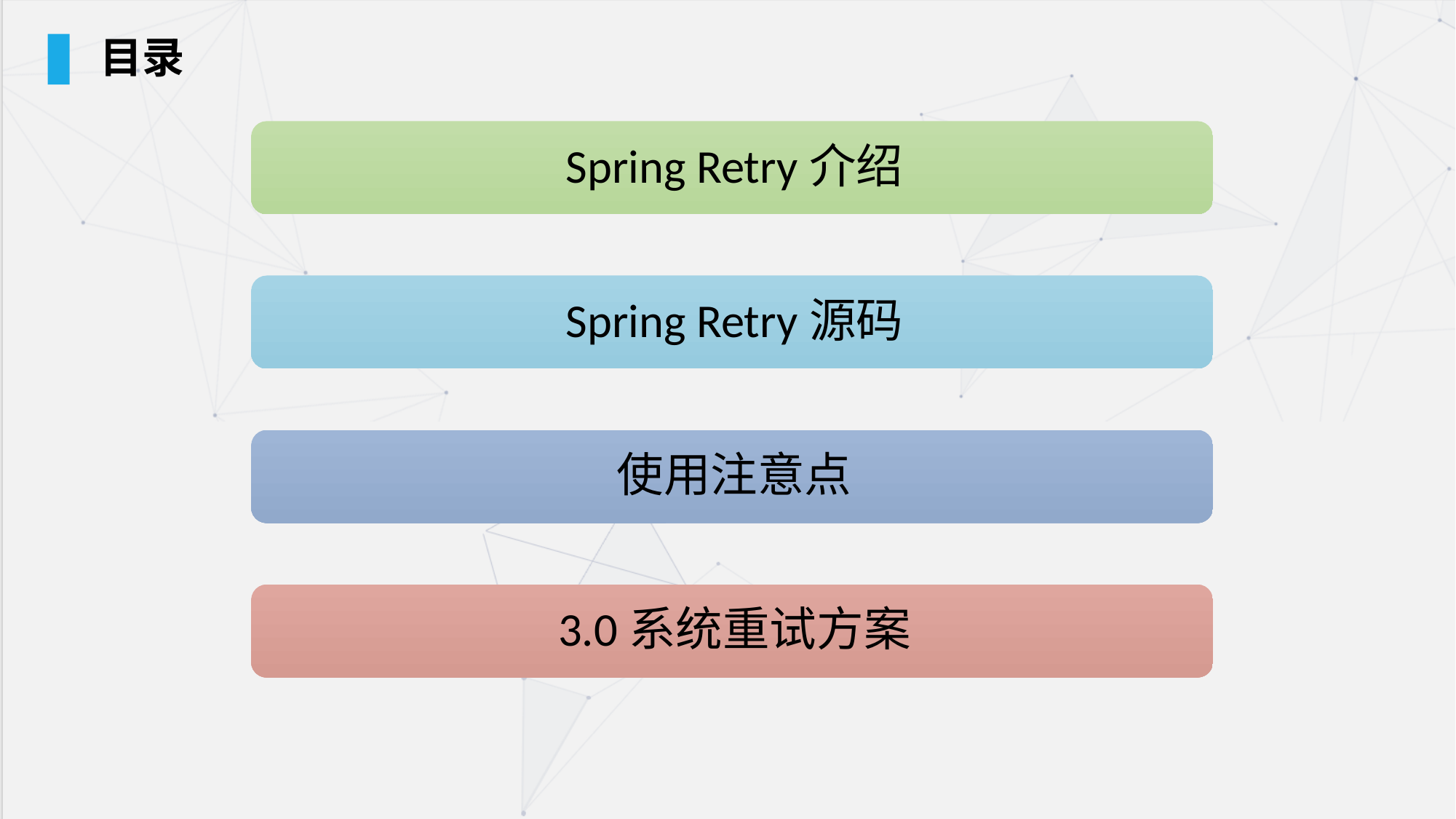

目录

Spring Retry介绍

Spring Retry源码

使用注意点

3.0系统重试方案